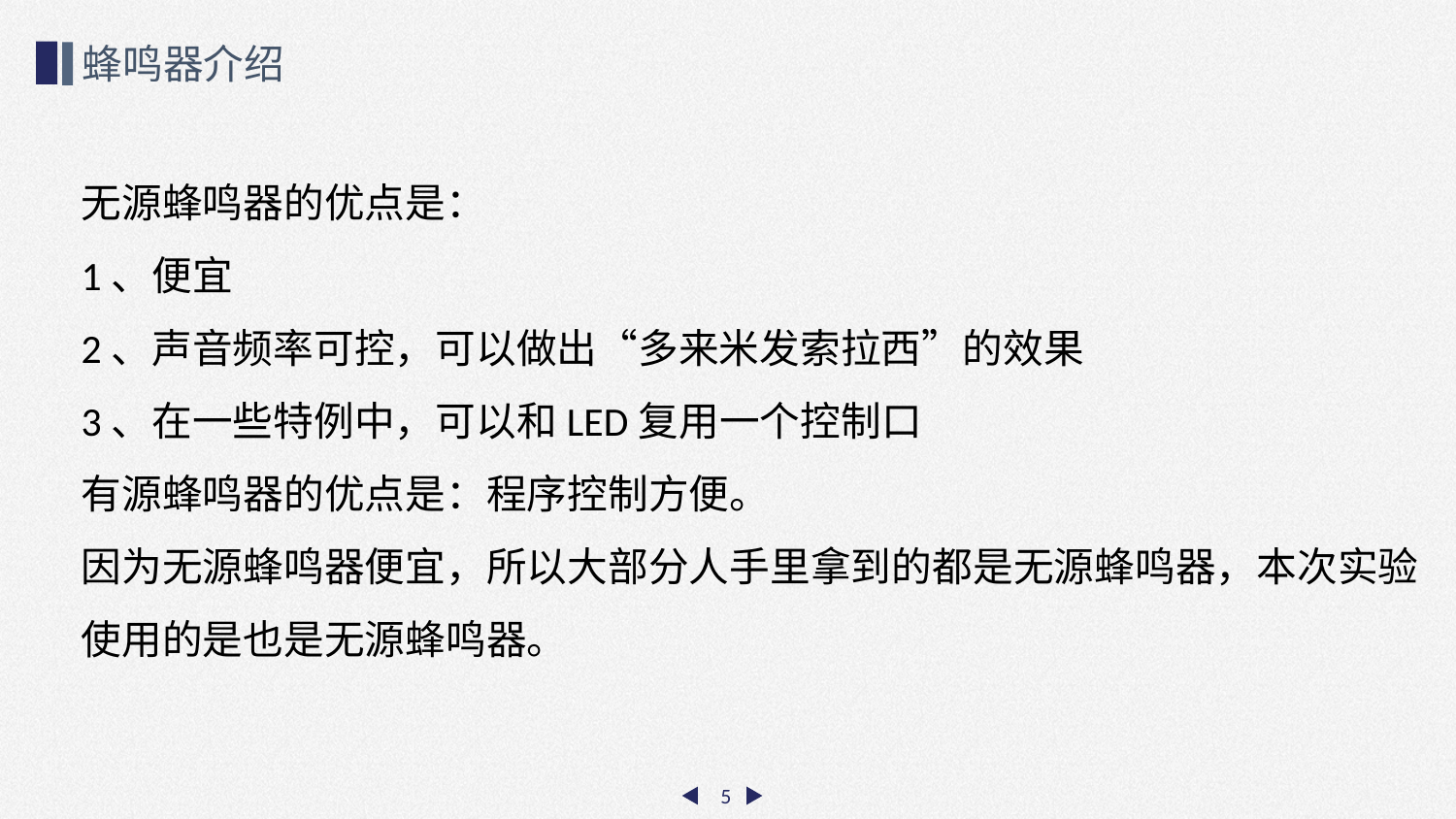

蜂鸣器介绍

无源蜂鸣器的优点是：
1、便宜
2、声音频率可控，可以做出“多来米发索拉西”的效果
3、在一些特例中，可以和LED复用一个控制口
有源蜂鸣器的优点是：程序控制方便。
因为无源蜂鸣器便宜，所以大部分人手里拿到的都是无源蜂鸣器，本次实验使用的是也是无源蜂鸣器。
5